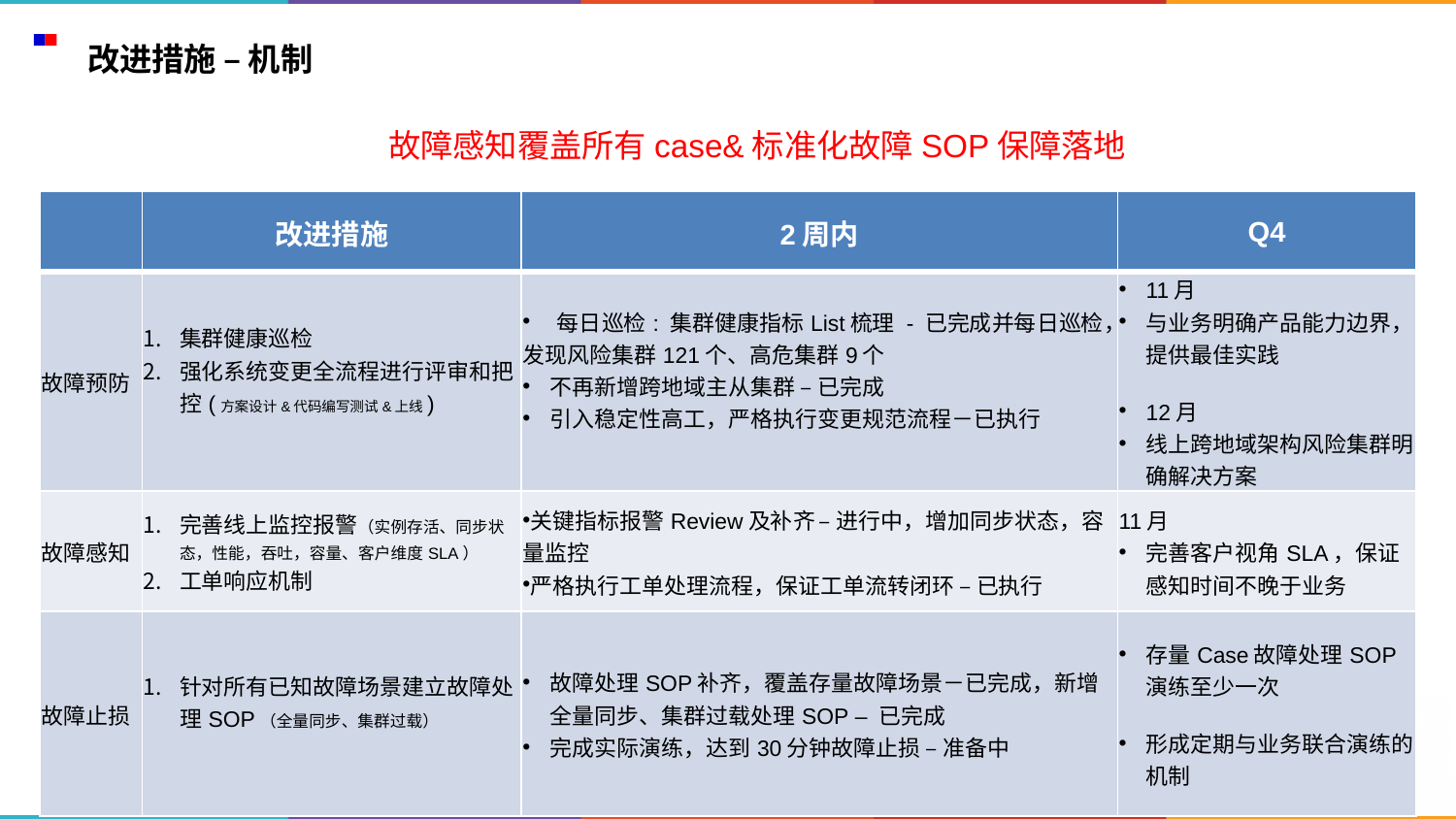

# 改进措施 – 机制
故障感知覆盖所有case&标准化故障SOP保障落地
|  | 改进措施 | 2周内 | Q4 |
| --- | --- | --- | --- |
| 故障预防 | 集群健康巡检 强化系统变更全流程进行评审和把控(方案设计&代码编写测试&上线) | 每日巡检: 集群健康指标List梳理 - 已完成并每日巡检，发现风险集群121个、高危集群9个 不再新增跨地域主从集群 – 已完成 引入稳定性高工，严格执行变更规范流程－已执行 | 11月 与业务明确产品能力边界，提供最佳实践 12月 线上跨地域架构风险集群明确解决方案 |
| 故障感知 | 完善线上监控报警（实例存活、同步状态，性能，吞吐，容量、客户维度SLA） 工单响应机制 | 关键指标报警Review及补齐 – 进行中，增加同步状态，容量监控 严格执行工单处理流程，保证工单流转闭环 – 已执行 | 11月 完善客户视角SLA，保证感知时间不晚于业务 |
| 故障止损 | 针对所有已知故障场景建立故障处理SOP（全量同步、集群过载） | 故障处理SOP补齐，覆盖存量故障场景－已完成，新增全量同步、集群过载处理SOP – 已完成 完成实际演练，达到30分钟故障止损 – 准备中 | 存量Case故障处理SOP演练至少一次 形成定期与业务联合演练的机制 |